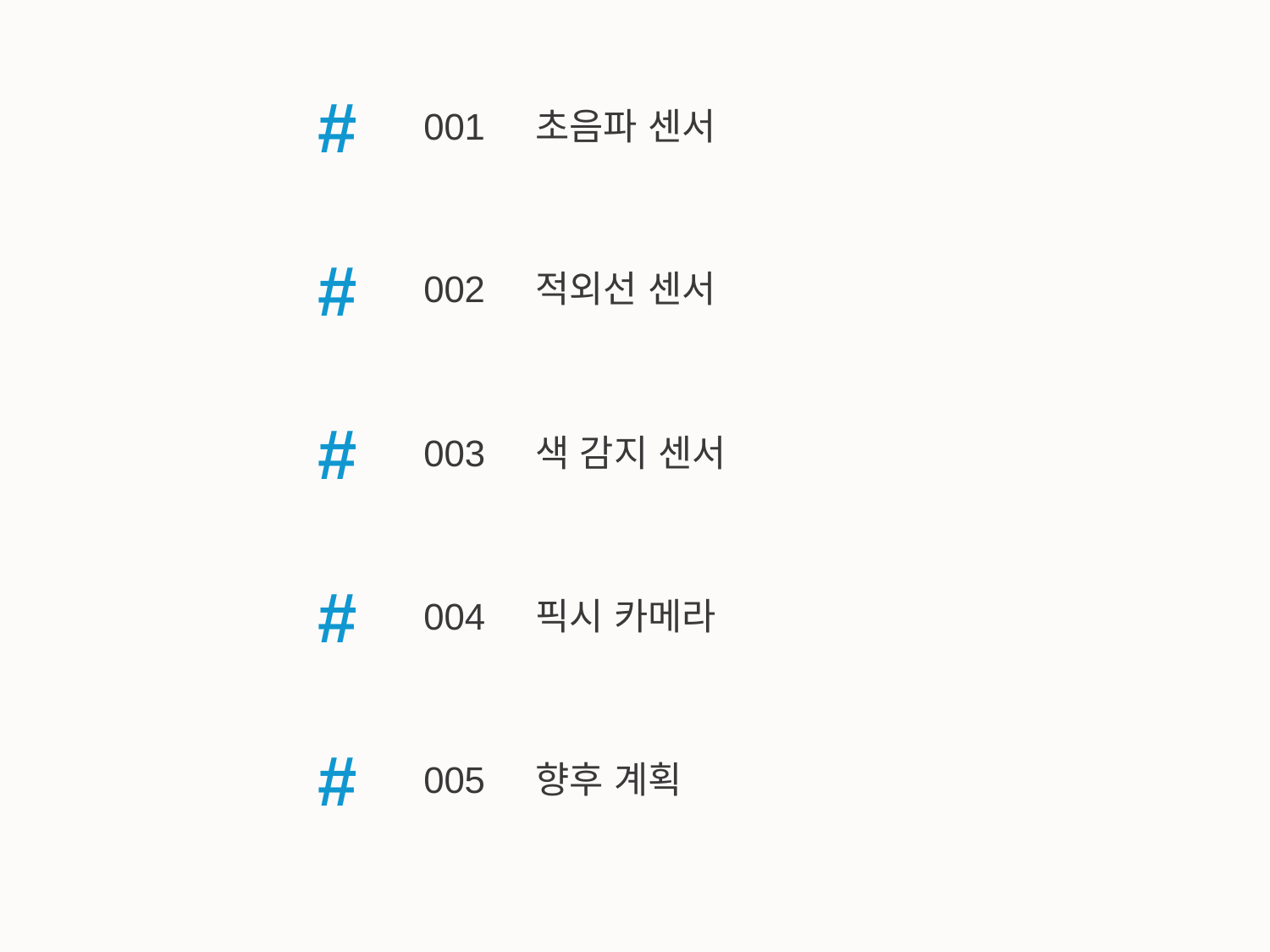

#
001    초음파 센서
#
002    적외선 센서
#
003    색 감지 센서
#
004    픽시 카메라
#
005    향후 계획